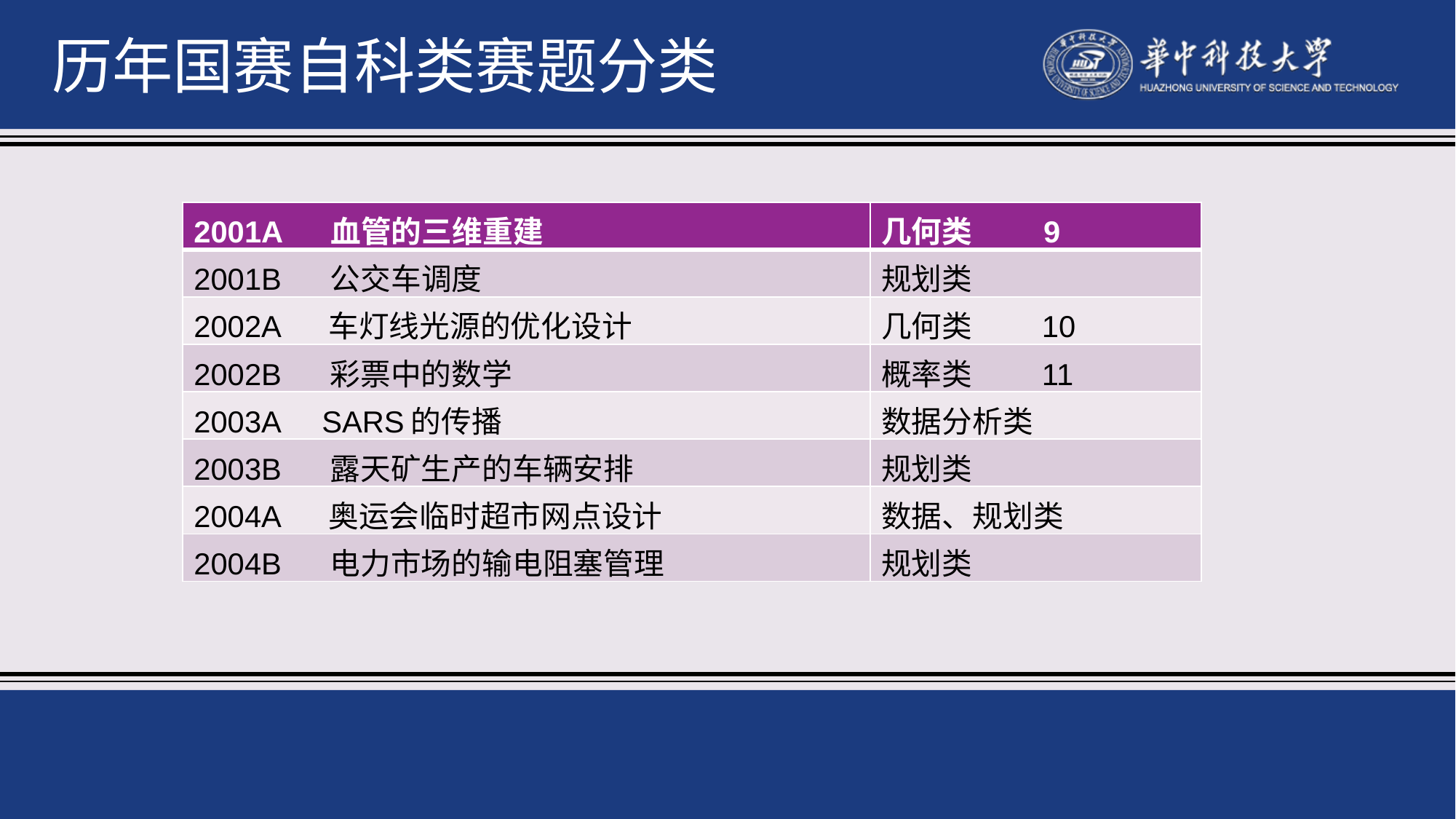

历年国赛自科类赛题分类
| 2001A 血管的三维重建 | 几何类 9 |
| --- | --- |
| 2001B 公交车调度 | 规划类 |
| 2002A 车灯线光源的优化设计 | 几何类 10 |
| 2002B 彩票中的数学 | 概率类 11 |
| 2003A SARS的传播 | 数据分析类 |
| 2003B 露天矿生产的车辆安排 | 规划类 |
| 2004A 奥运会临时超市网点设计 | 数据、规划类 |
| 2004B 电力市场的输电阻塞管理 | 规划类 |